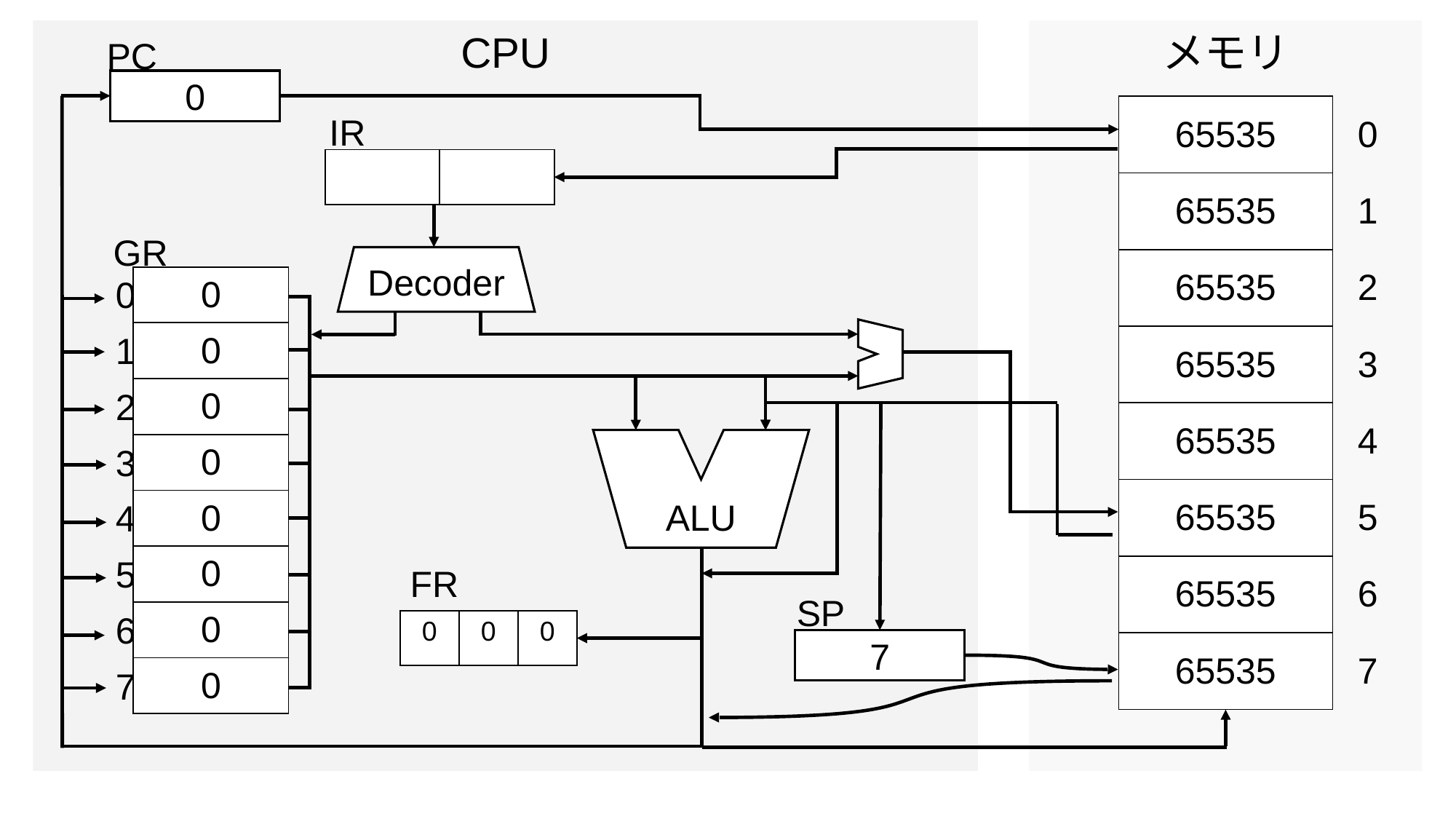

CPU
メモリ
PC
0
| 65535 |
| --- |
| 65535 |
| 65535 |
| 65535 |
| 65535 |
| 65535 |
| 65535 |
| 65535 |
| 0 |
| --- |
| 1 |
| 2 |
| 3 |
| 4 |
| 5 |
| 6 |
| 7 |
IR
|  |  |
| --- | --- |
GR
Decoder
| 0 |
| --- |
| 0 |
| 0 |
| 0 |
| 0 |
| 0 |
| 0 |
| 0 |
| 0 |
| --- |
| 1 |
| 2 |
| 3 |
| 4 |
| 5 |
| 6 |
| 7 |

ALU
FR
SP
| 0 | 0 | 0 |
| --- | --- | --- |
7